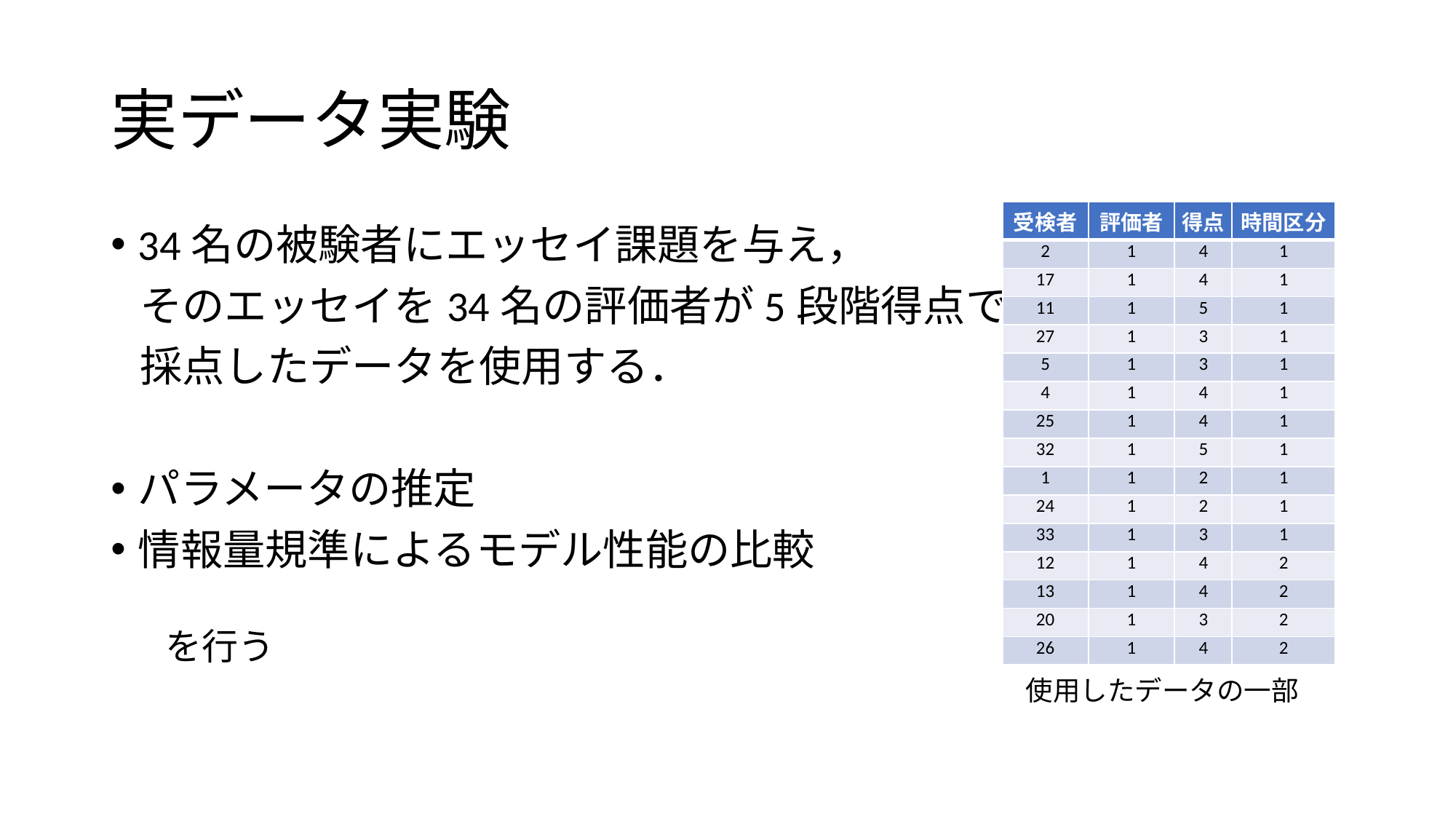

# 実データ実験
| 受検者 | 評価者 | 得点 | 時間区分 |
| --- | --- | --- | --- |
| 2 | 1 | 4 | 1 |
| 17 | 1 | 4 | 1 |
| 11 | 1 | 5 | 1 |
| 27 | 1 | 3 | 1 |
| 5 | 1 | 3 | 1 |
| 4 | 1 | 4 | 1 |
| 25 | 1 | 4 | 1 |
| 32 | 1 | 5 | 1 |
| 1 | 1 | 2 | 1 |
| 24 | 1 | 2 | 1 |
| 33 | 1 | 3 | 1 |
| 12 | 1 | 4 | 2 |
| 13 | 1 | 4 | 2 |
| 20 | 1 | 3 | 2 |
| 26 | 1 | 4 | 2 |
34名の被験者にエッセイ課題を与え，
  そのエッセイを34名の評価者が5段階得点で
  採点したデータを使用する．

パラメータの推定
情報量規準によるモデル性能の比較

を行う

使用したデータの一部